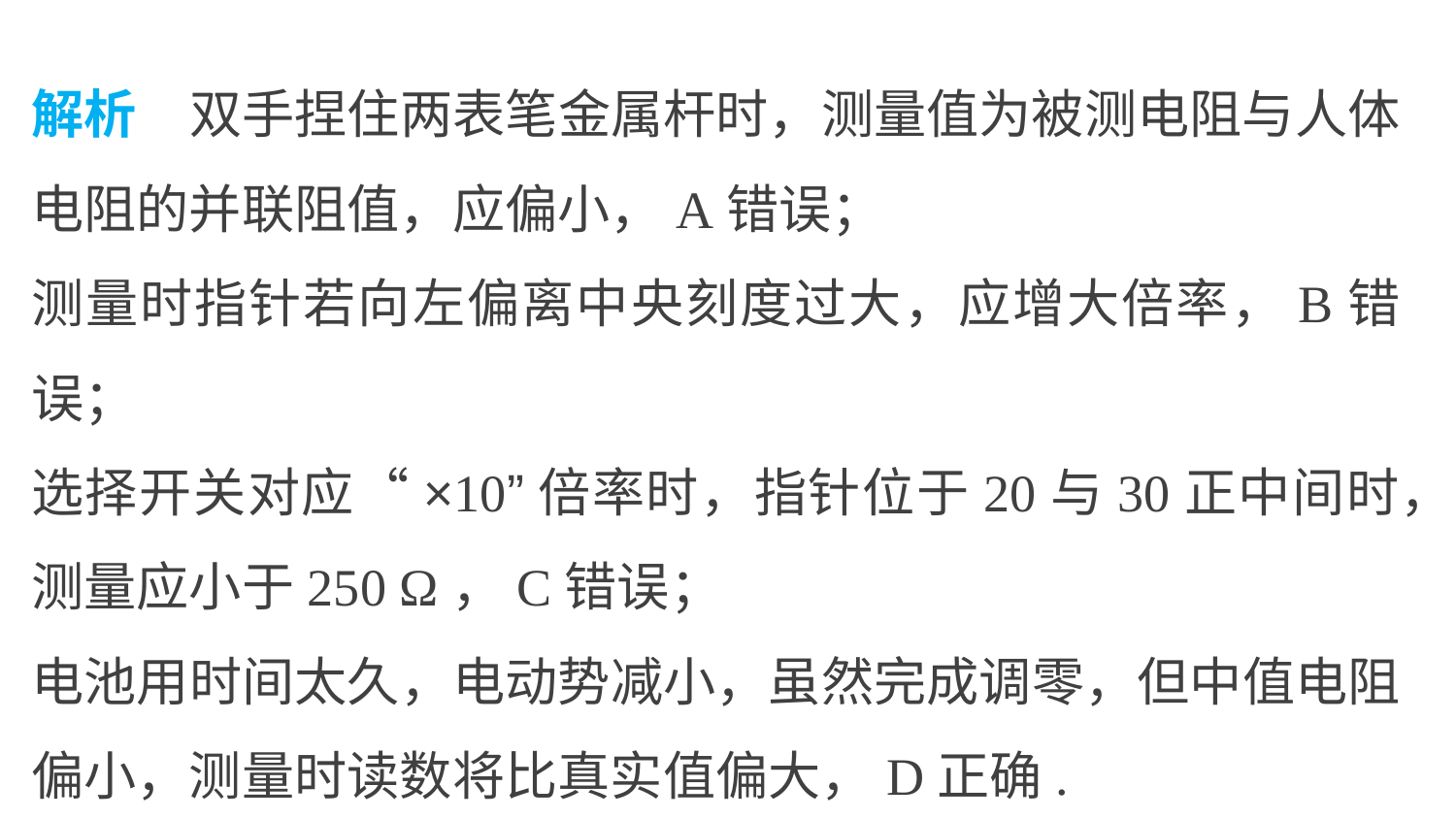

解析　双手捏住两表笔金属杆时，测量值为被测电阻与人体电阻的并联阻值，应偏小，A错误；
测量时指针若向左偏离中央刻度过大，应增大倍率，B错误；
选择开关对应“×10”倍率时，指针位于20与30正中间时，测量应小于250 Ω，C错误；
电池用时间太久，电动势减小，虽然完成调零，但中值电阻偏小，测量时读数将比真实值偏大，D正确.
答案　D